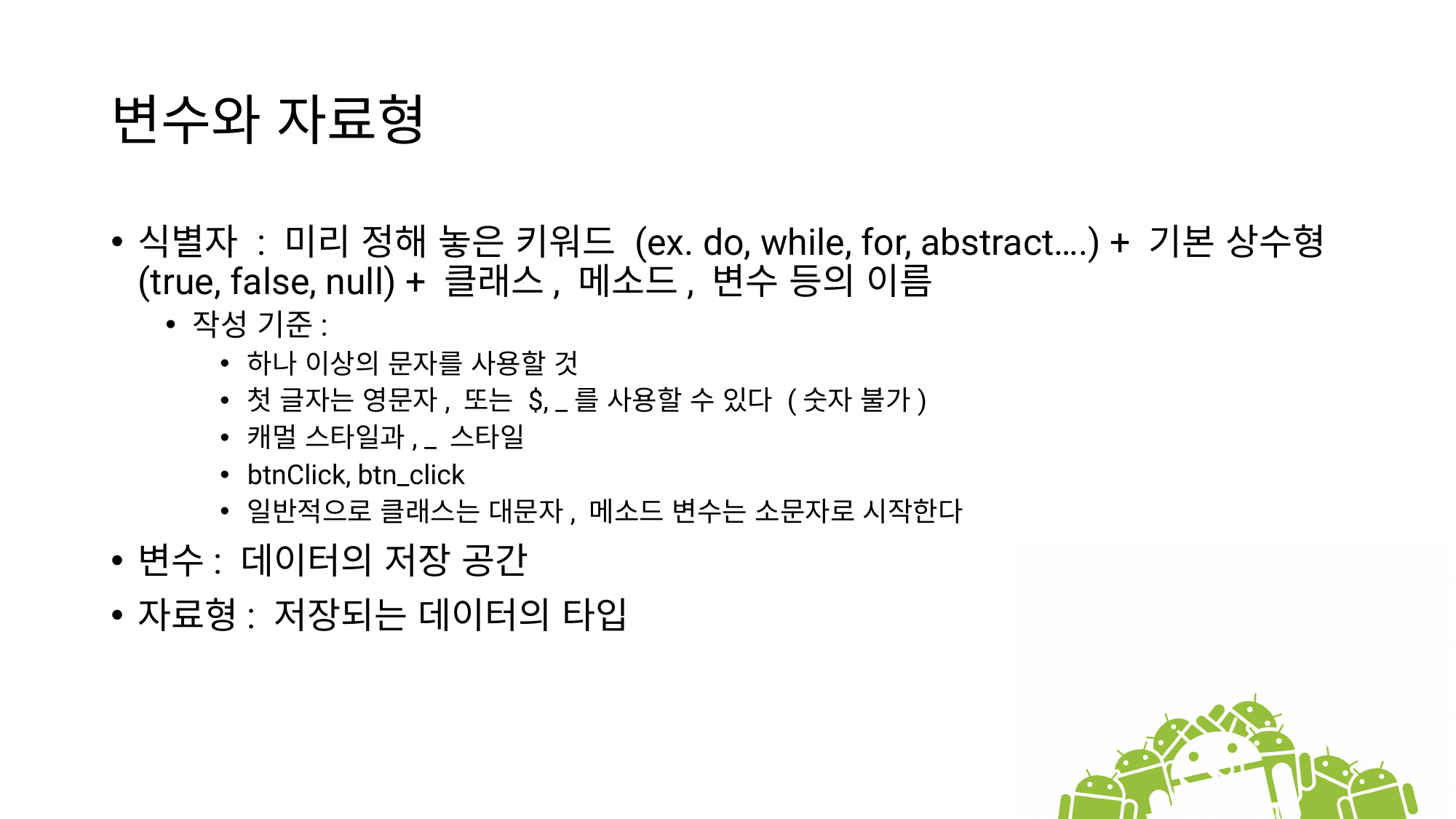

# 변수와 자료형
식별자 : 미리 정해 놓은 키워드 (ex. do, while, for, abstract….) + 기본 상수형 (true, false, null) + 클래스, 메소드, 변수 등의 이름
작성 기준:
하나 이상의 문자를 사용할 것
첫 글자는 영문자, 또는 $, _를 사용할 수 있다 (숫자 불가)
캐멀 스타일과, _ 스타일
btnClick, btn_click
일반적으로 클래스는 대문자, 메소드 변수는 소문자로 시작한다
변수: 데이터의 저장 공간
자료형: 저장되는 데이터의 타입